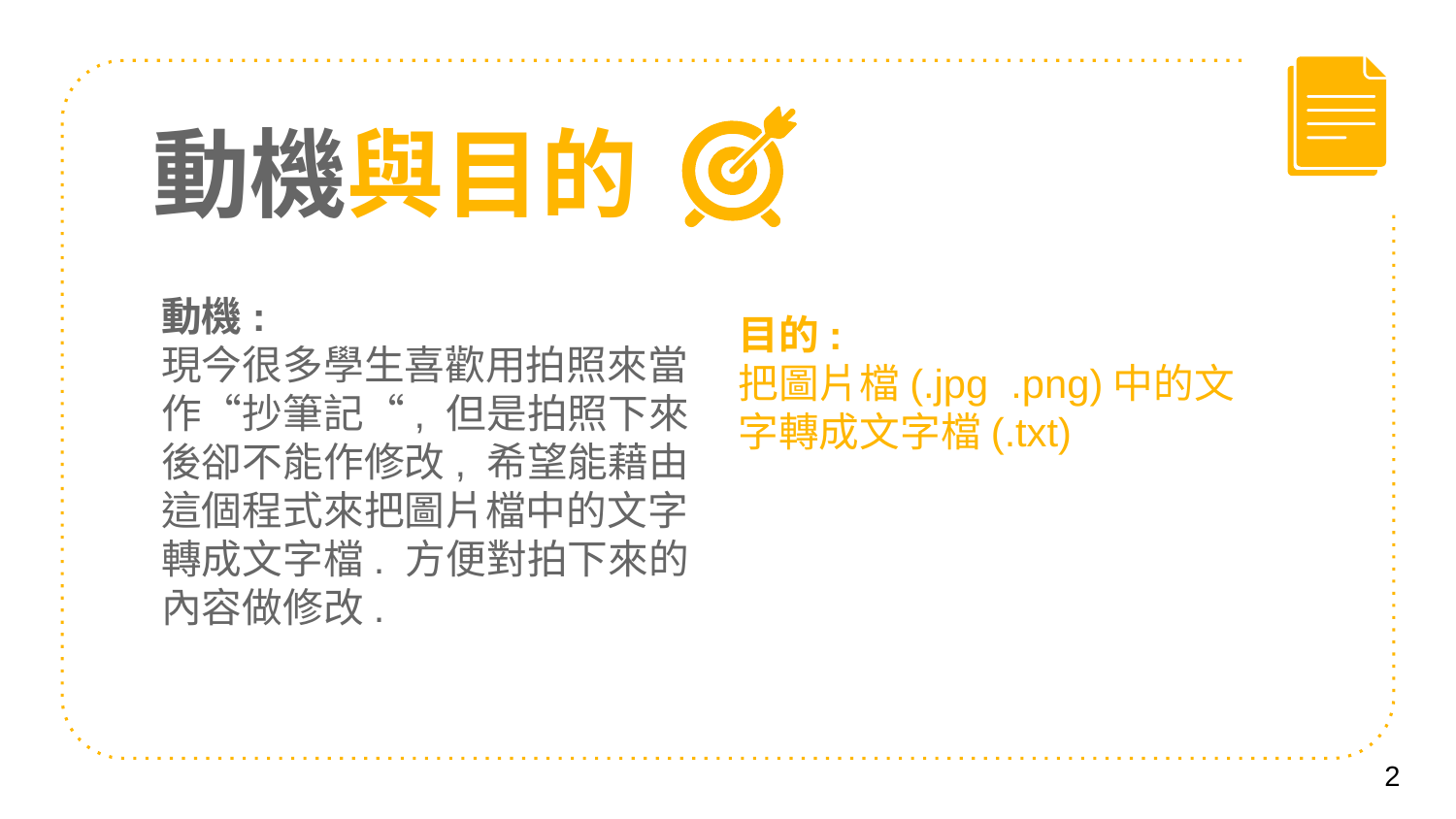

# 動機與目的

動機:
現今很多學生喜歡用拍照來當作“抄筆記“, 但是拍照下來後卻不能作修改, 希望能藉由這個程式來把圖片檔中的文字轉成文字檔. 方便對拍下來的內容做修改.
目的:
把圖片檔(.jpg  .png)中的文字轉成文字檔(.txt)

2